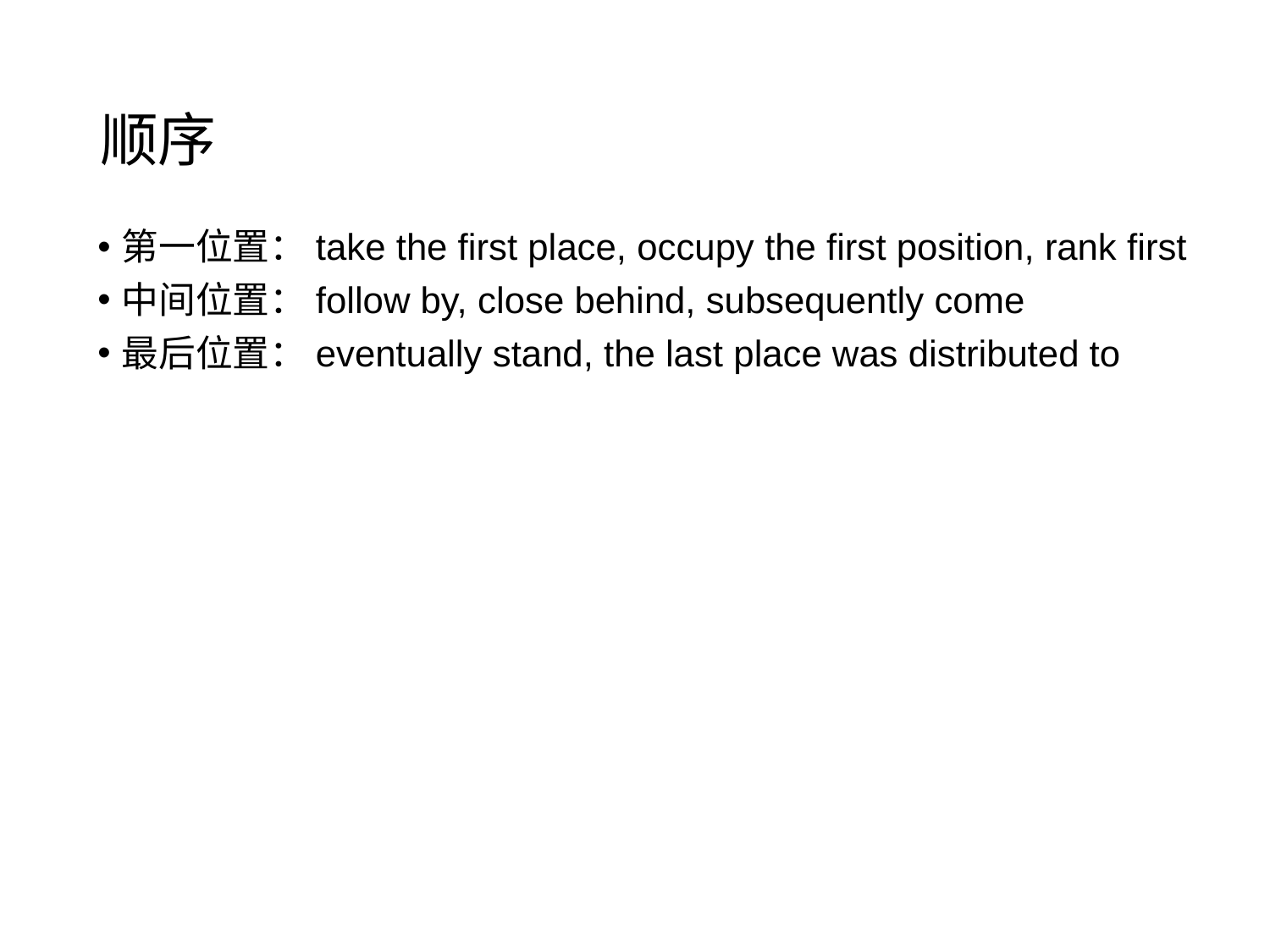

# 顺序
第一位置：take the first place, occupy the first position, rank first
中间位置：follow by, close behind, subsequently come
最后位置：eventually stand, the last place was distributed to